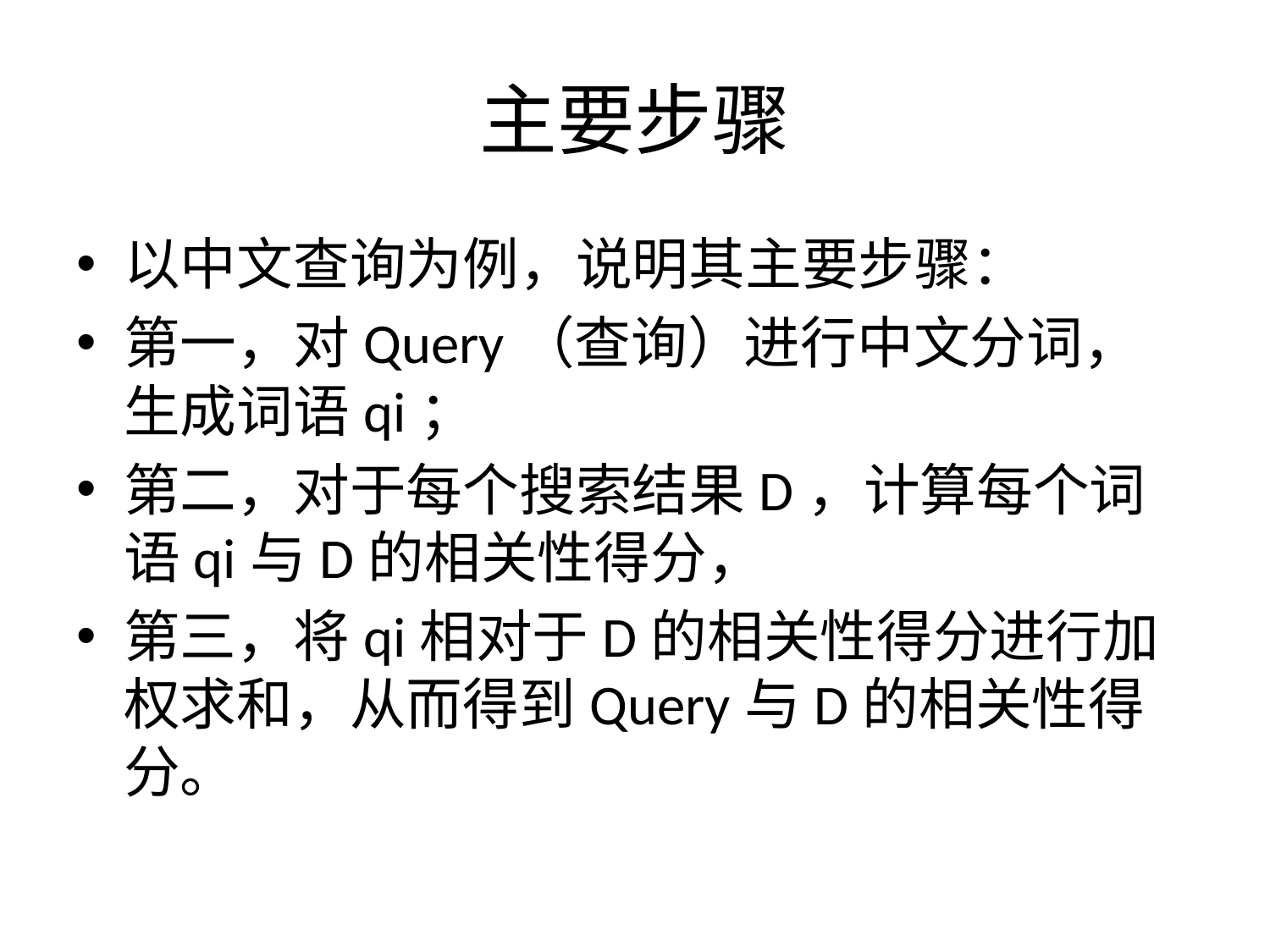

# 主要步骤
以中文查询为例，说明其主要步骤：
第一，对Query（查询）进行中文分词，生成词语qi；
第二，对于每个搜索结果D，计算每个词语qi与D的相关性得分，
第三，将qi相对于D的相关性得分进行加权求和，从而得到Query与D的相关性得分。